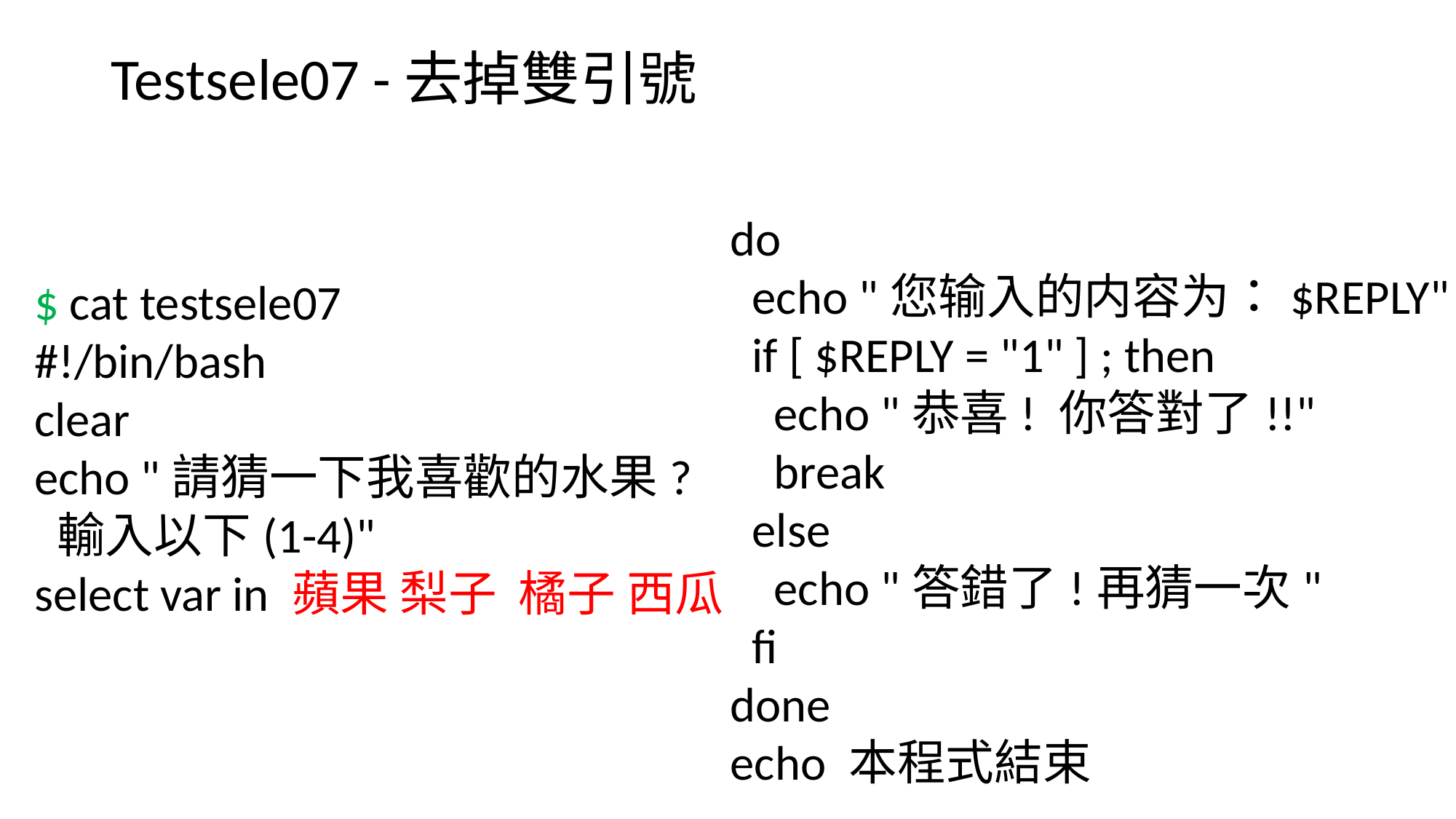

# Testsele07 -去掉雙引號
do
  echo "您输入的内容为：$REPLY"
  if [ $REPLY = "1" ] ; then
    echo "恭喜! 你答對了!!"
    break
  else
    echo "答錯了!再猜一次"
  fi
done
echo 本程式結束
$ cat testsele07
#!/bin/bash
clear
echo "請猜一下我喜歡的水果?
 輸入以下(1-4)"
select var in 蘋果 梨子  橘子 西瓜